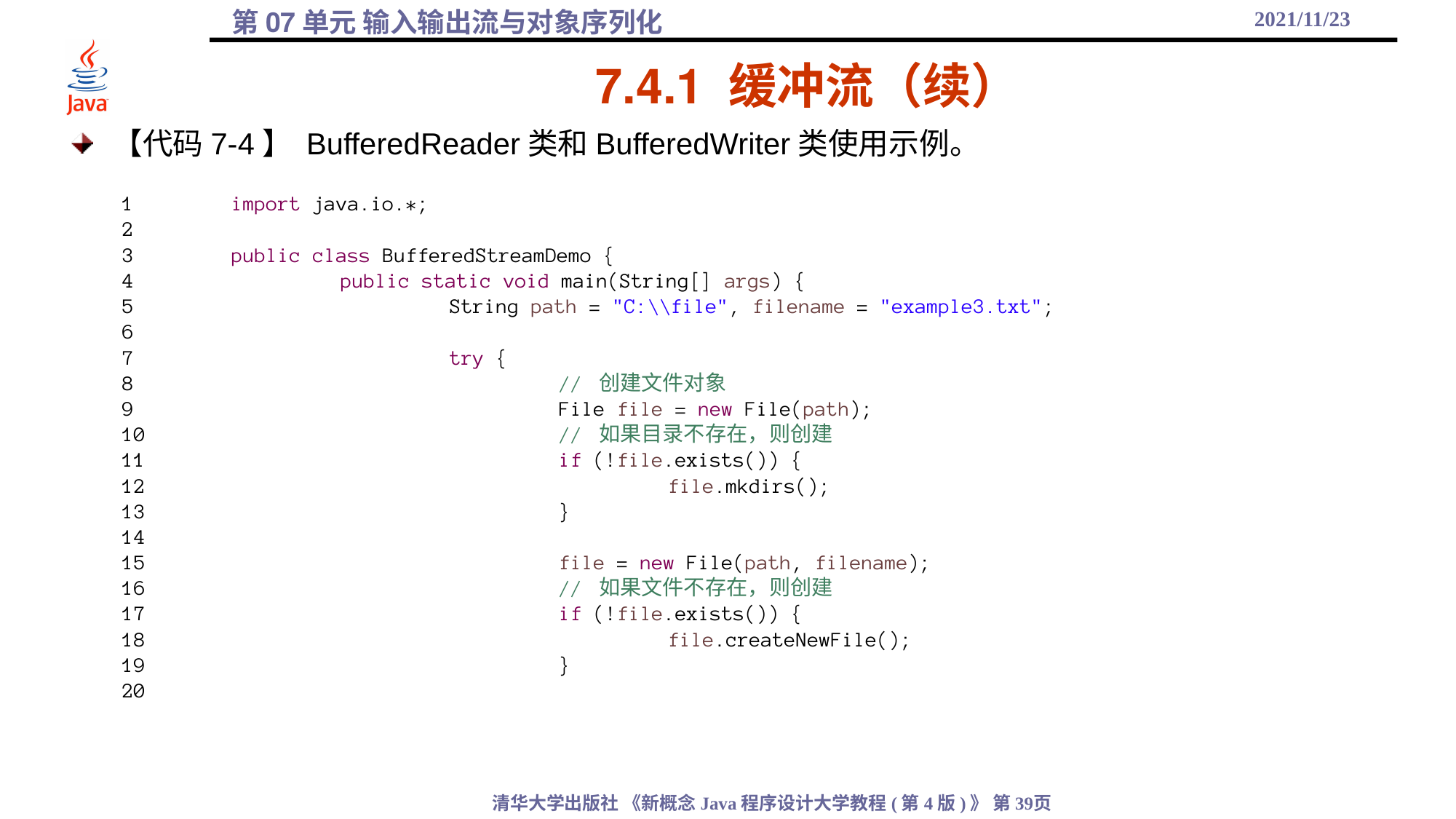

2021/11/23
# 7.4.1 缓冲流（续）
【代码7-4】 BufferedReader类和BufferedWriter类使用示例。
1	import java.io.*;
2
3	public class BufferedStreamDemo {
4		public static void main(String[] args) {
5			String path = "C:\\file", filename = "example3.txt";
6
7			try {
8				// 创建文件对象
9				File file = new File(path);
10				// 如果目录不存在，则创建
11				if (!file.exists()) {
12					file.mkdirs();
13				}
14
15				file = new File(path, filename);
16				// 如果文件不存在，则创建
17				if (!file.exists()) {
18					file.createNewFile();
19				}
20